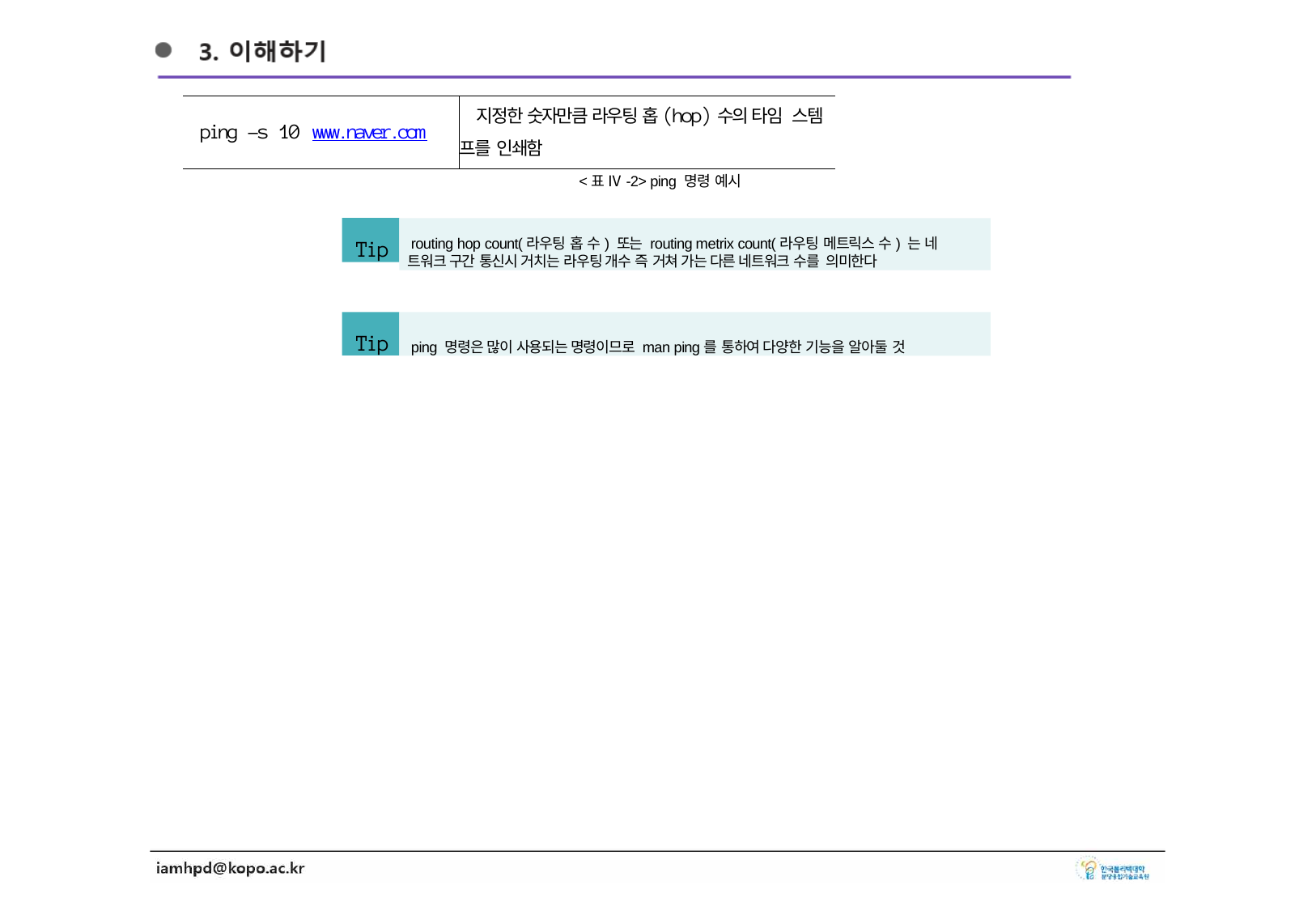

지정한 숫자만큼 라우팅 홉(hop)수의 타임 스템
ping -s 10 www.naver.com
프를 인쇄함
<표 Ⅳ-2> ping 명령 예시

Tip

routing hop count(라우팅 홉 수) 또는 routing metrix count(라우팅 메트릭스 수) 는 네  트워크 구간 통신시 거치는 라우팅 개수 즉 거쳐 가는 다른 네트워크 수를 의미한다
Tip

ping 명령은 많이 사용되는 명령이므로 man ping를 통하여 다양한 기능을 알아둘 것